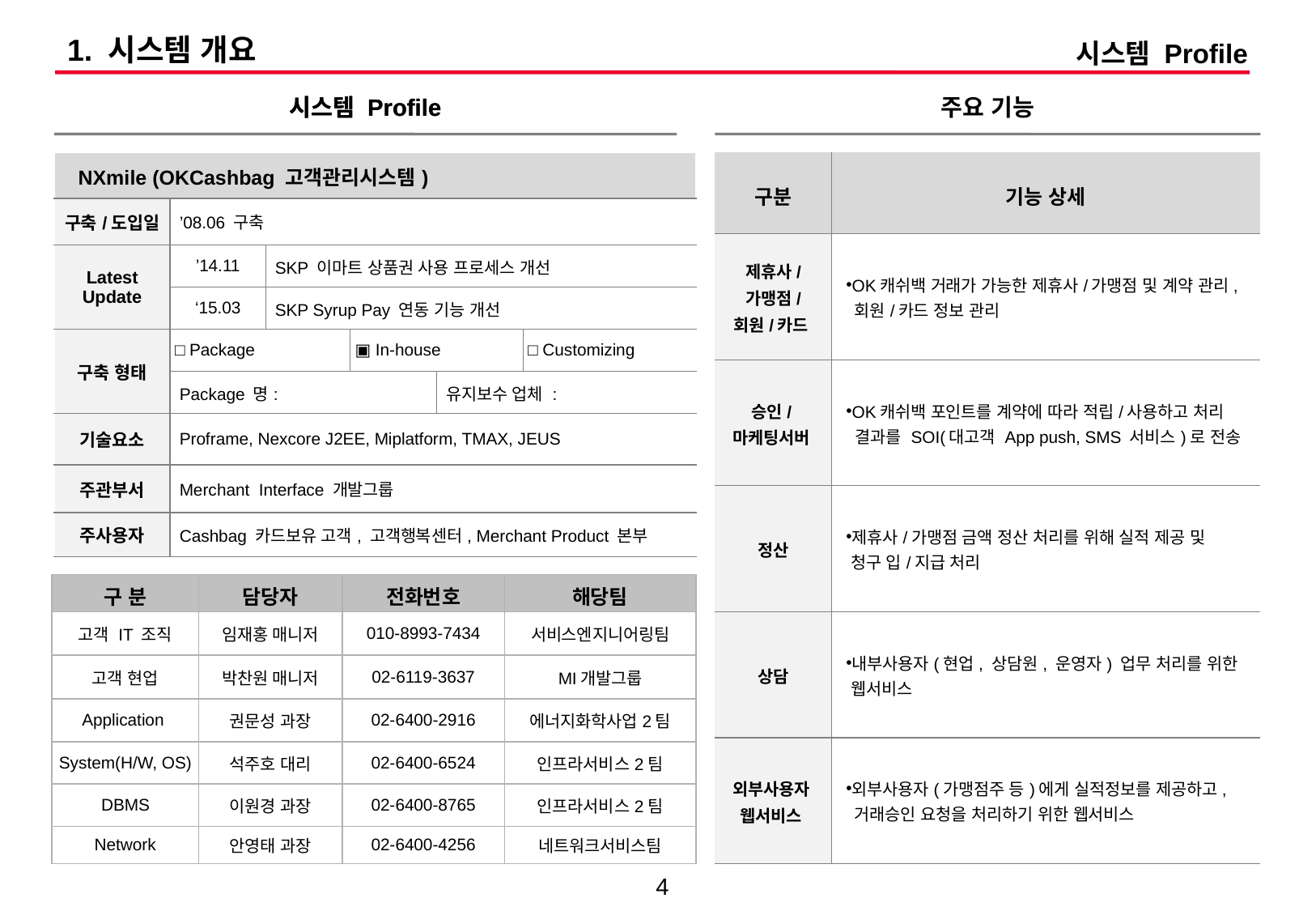

# 1. 시스템 개요
시스템 Profile
시스템 Profile

시스템 Profile

주요 기능

| NXmile (OKCashbag 고객관리시스템) |  |  |  |  |  |
| --- | --- | --- | --- | --- | --- |
| 구축/도입일 | ’08.06 구축 |  |  |  |  |
| Latest Update | ’14.11 | SKP 이마트 상품권 사용 프로세스 개선 |  |  |  |
|  | ‘15.03 | SKP Syrup Pay 연동 기능 개선 |  |  |  |
| 구축 형태 | □ Package |  | ▣ In-house |  | □ Customizing |
|  | Package 명: |  |  | 유지보수 업체 : |  |
| 기술요소 | Proframe, Nexcore J2EE, Miplatform, TMAX, JEUS |  |  |  |  |
| 주관부서 | Merchant Interface 개발그룹 |  |  |  |  |
| 주사용자 | Cashbag 카드보유 고객, 고객행복센터, Merchant Product 본부 |  |  |  |  |
| 구분 | 기능 상세 |
| --- | --- |
| 제휴사/ 가맹점/ 회원/카드 | OK캐쉬백 거래가 가능한 제휴사/가맹점 및 계약 관리, 회원/카드 정보 관리 |
| 승인/마케팅서버 | OK캐쉬백 포인트를 계약에 따라 적립/사용하고 처리 결과를 SOI(대고객 App push, SMS 서비스)로 전송 |
| 정산 | 제휴사/가맹점 금액 정산 처리를 위해 실적 제공 및 청구 입/지급 처리 |
| 상담 | 내부사용자(현업, 상담원, 운영자) 업무 처리를 위한 웹서비스 |
| 외부사용자 웹서비스 | 외부사용자(가맹점주 등)에게 실적정보를 제공하고, 거래승인 요청을 처리하기 위한 웹서비스 |
| 구 분 | 담당자 | 전화번호 | 해당팀 |
| --- | --- | --- | --- |
| 고객 IT 조직 | 임재홍 매니저 | 010-8993-7434 | 서비스엔지니어링팀 |
| 고객 현업 | 박찬원 매니저 | 02-6119-3637 | MI개발그룹 |
| Application | 권문성 과장 | 02-6400-2916 | 에너지화학사업2팀 |
| System(H/W, OS) | 석주호 대리 | 02-6400-6524 | 인프라서비스2팀 |
| DBMS | 이원경 과장 | 02-6400-8765 | 인프라서비스2팀 |
| Network | 안영태 과장 | 02-6400-4256 | 네트워크서비스팀 |